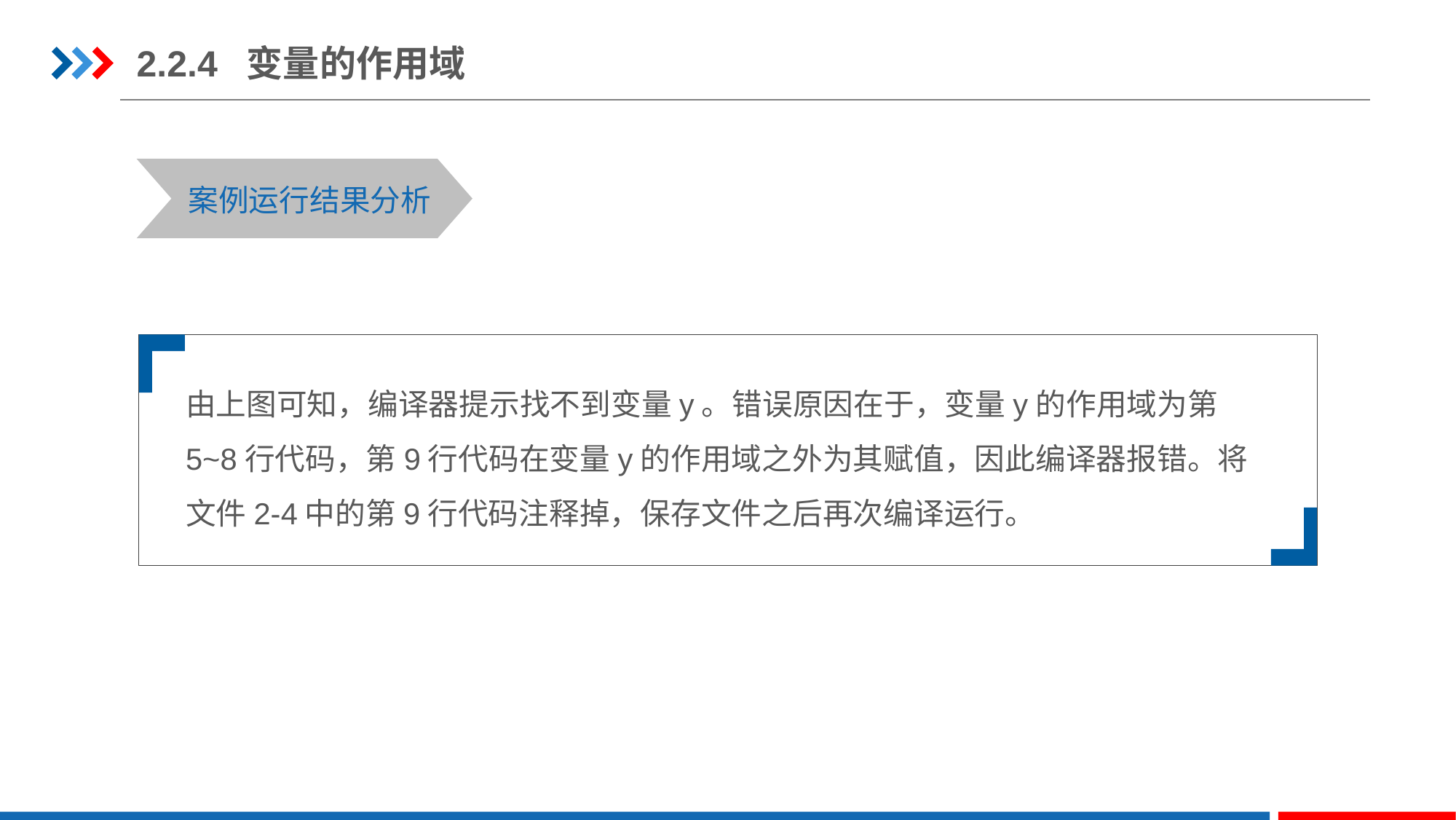

2.2.4  变量的作用域

案例运行结果分析

由上图可知，编译器提示找不到变量y。错误原因在于，变量y的作用域为第5~8行代码，第9行代码在变量y的作用域之外为其赋值，因此编译器报错。将文件2-4中的第9行代码注释掉，保存文件之后再次编译运行。